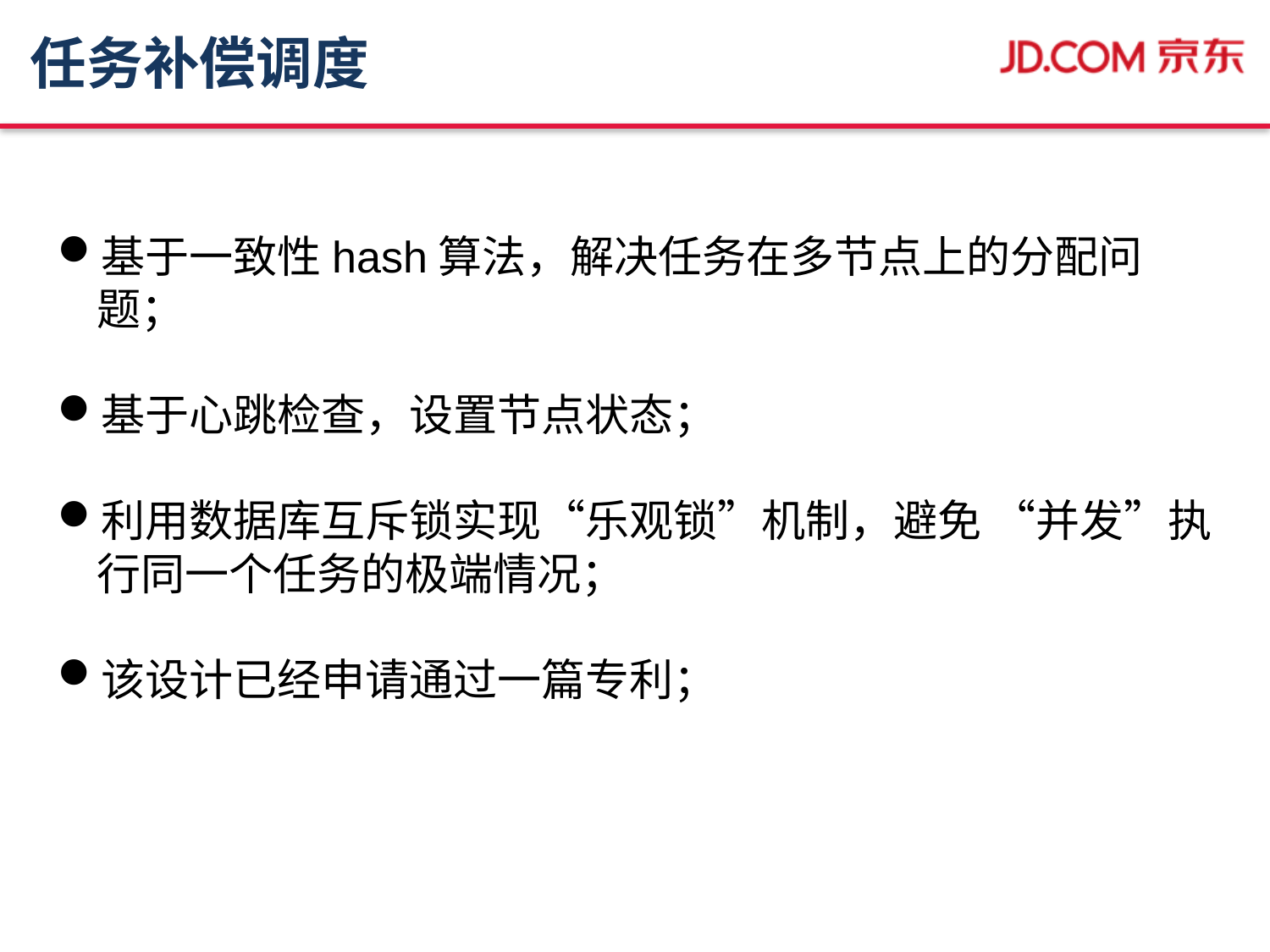

# 任务补偿调度
基于一致性hash算法，解决任务在多节点上的分配问题；

基于心跳检查，设置节点状态；

利用数据库互斥锁实现“乐观锁”机制，避免 “并发”执行同一个任务的极端情况；

该设计已经申请通过一篇专利；